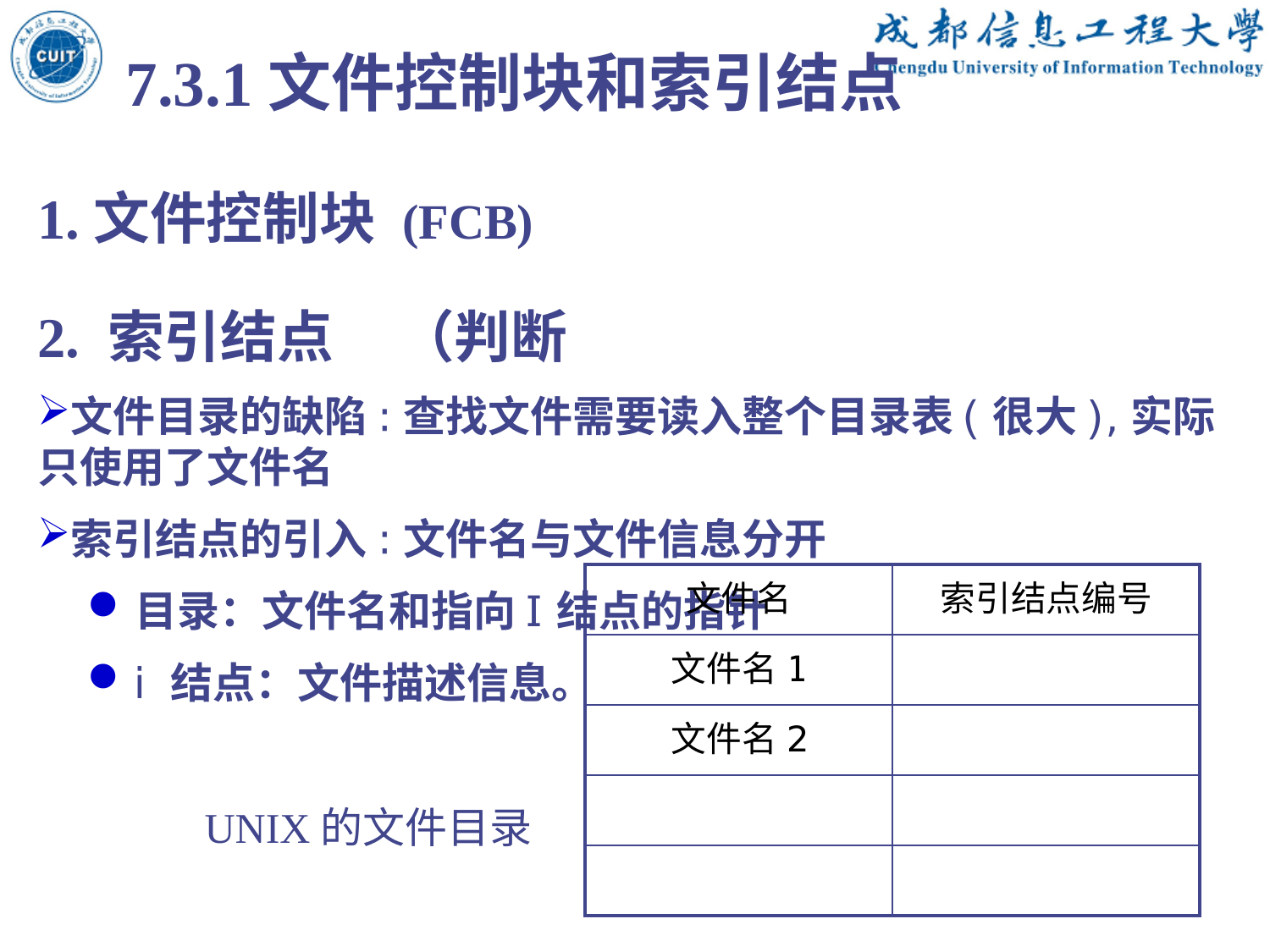

7.3.1文件控制块和索引结点
1.文件控制块 (FCB)
2. 索引结点     （判断
文件目录的缺陷:查找文件需要读入整个目录表(很大),实际只使用了文件名
索引结点的引入:文件名与文件信息分开
目录：文件名和指向I结点的指针
i 结点：文件描述信息。
| 文件名 | 索引结点编号 |
| --- | --- |
| 文件名1 |  |
| 文件名2 |  |
|  |  |
|  |  |
UNIX的文件目录